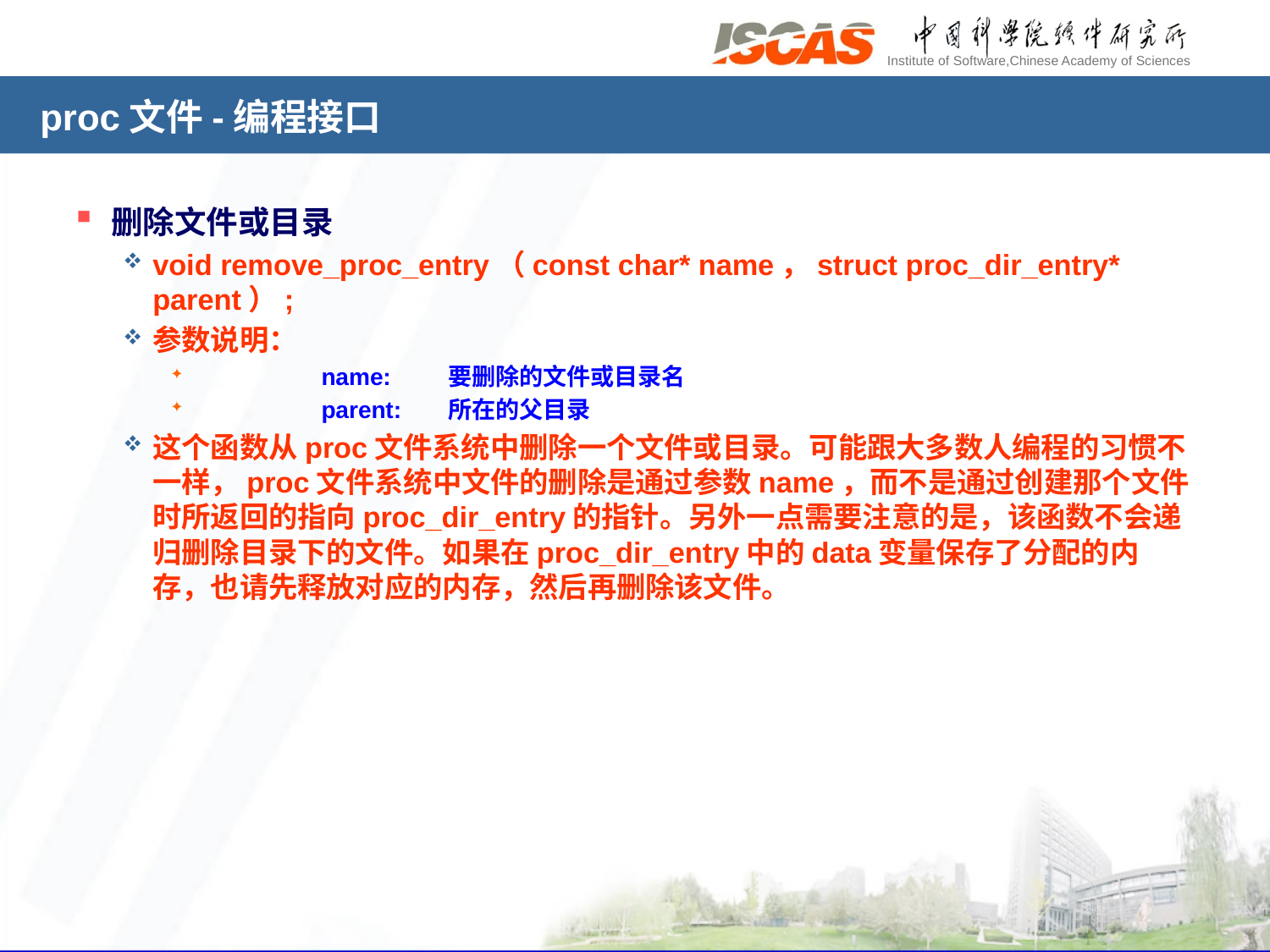

# proc文件-编程接口
删除文件或目录
void remove_proc_entry（const char* name，struct proc_dir_entry* parent）;
参数说明：
	name:	要删除的文件或目录名
	parent:	所在的父目录
这个函数从proc文件系统中删除一个文件或目录。可能跟大多数人编程的习惯不一样，proc文件系统中文件的删除是通过参数name，而不是通过创建那个文件时所返回的指向proc_dir_entry的指针。另外一点需要注意的是，该函数不会递归删除目录下的文件。如果在proc_dir_entry中的data变量保存了分配的内存，也请先释放对应的内存，然后再删除该文件。